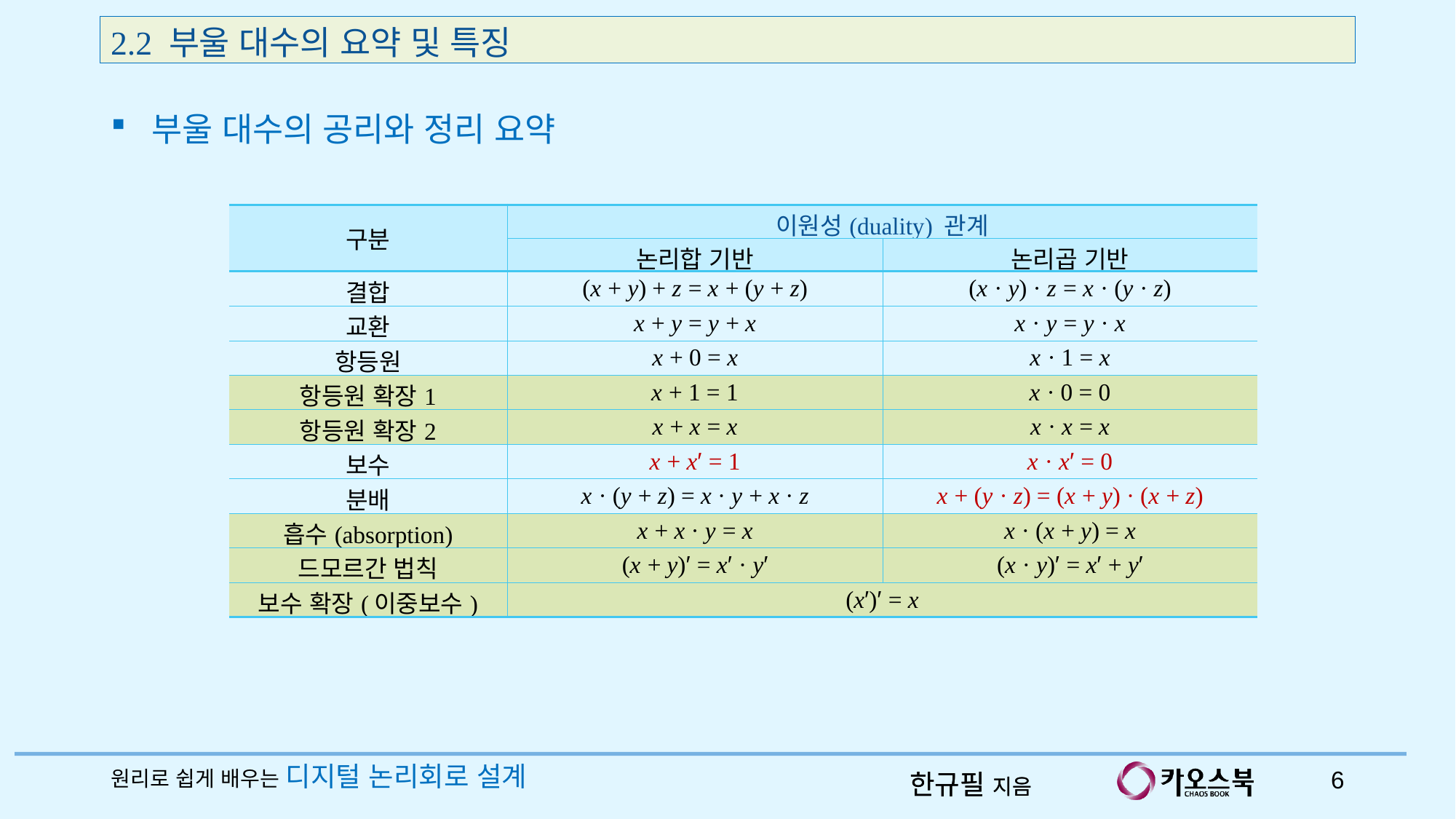

2.2 부울 대수의 요약 및 특징
부울 대수의 공리와 정리 요약
| 구분 | 이원성(duality) 관계 |  |
| --- | --- | --- |
|  | 논리합 기반 | 논리곱 기반 |
| 결합 | (x + y) + z = x + (y + z) | (x · y) · z = x · (y · z) |
| 교환 | x + y = y + x | x · y = y · x |
| 항등원 | x + 0 = x | x · 1 = x |
| 항등원 확장1 | x + 1 = 1 | x · 0 = 0 |
| 항등원 확장2 | x + x = x | x · x = x |
| 보수 | x + x′ = 1 | x · x′ = 0 |
| 분배 | x · (y + z) = x · y + x · z | x + (y · z) = (x + y) · (x + z) |
| 흡수(absorption) | x + x · y = x | x · (x + y) = x |
| 드모르간 법칙 | (x + y)′ = x′ · y′ | (x · y)′ = x′ + y′ |
| 보수 확장(이중보수) | (x′)′ = x |  |
원리로 쉽게 배우는 디지털 논리회로 설계
6